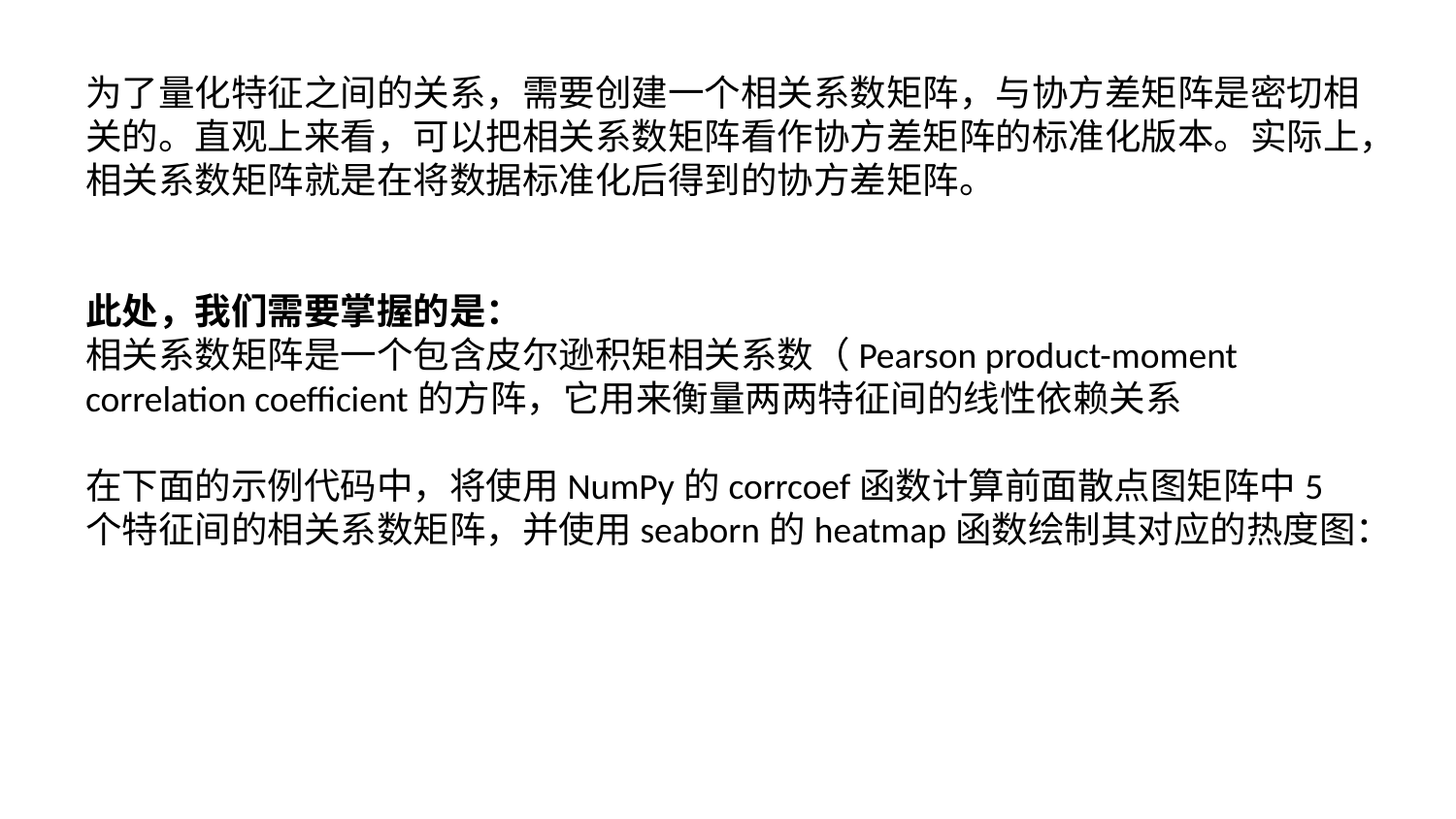

为了量化特征之间的关系，需要创建一个相关系数矩阵，与协方差矩阵是密切相关的。直观上来看，可以把相关系数矩阵看作协方差矩阵的标准化版本。实际上，相关系数矩阵就是在将数据标准化后得到的协方差矩阵。

此处，我们需要掌握的是：
相关系数矩阵是一个包含皮尔逊积矩相关系数（Pearson product-moment correlation coefficient的方阵，它用来衡量两两特征间的线性依赖关系

在下面的示例代码中，将使用NumPy的corrcoef函数计算前面散点图矩阵中5个特征间的相关系数矩阵，并使用seaborn的heatmap函数绘制其对应的热度图：